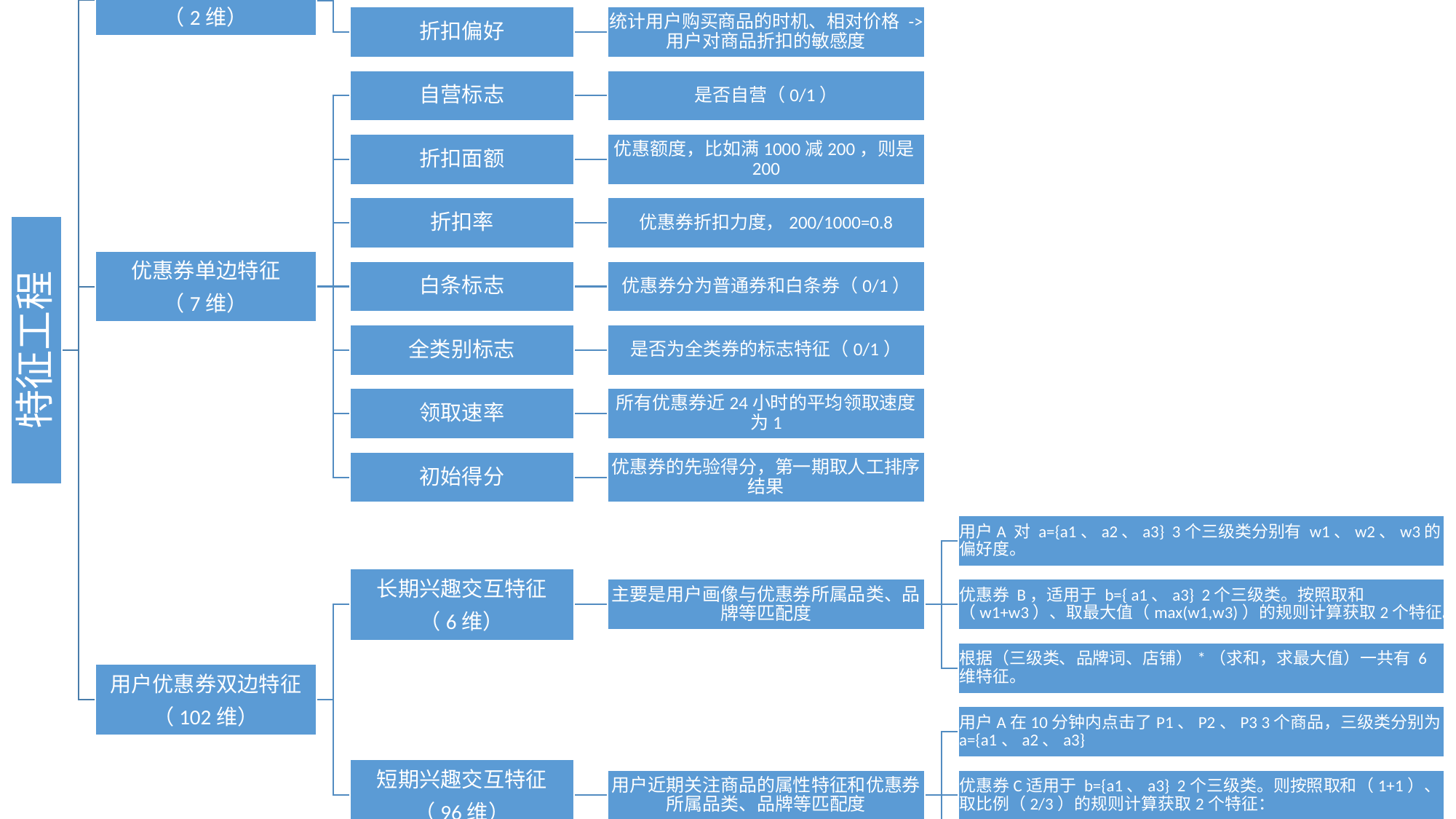

特征工程
用户单边特征
（2维）
自营偏好
用户历史浏览、关注、购买商品的自营比例
折扣偏好
统计用户购买商品的时机、相对价格 -> 用户对商品折扣的敏感度
优惠券单边特征
（7维）
自营标志
是否自营（0/1）
折扣面额
优惠额度，比如满1000减200，则是200
折扣率
优惠券折扣力度，200/1000=0.8
白条标志
优惠券分为普通券和白条券（0/1）
全类别标志
是否为全类券的标志特征（0/1）
领取速率
所有优惠券近24小时的平均领取速度为1
初始得分
优惠券的先验得分，第一期取人工排序结果
用户优惠券双边特征
（102维）
长期兴趣交互特征
（6维）
主要是用户画像与优惠券所属品类、品牌等匹配度
用户A 对 a={a1、a2、a3}  3个三级类分别有 w1、w2、w3的偏好度。
优惠券 B，适用于 b={ a1、a3}  2个三级类。按照取和（w1+w3）、取最大值（max(w1,w3)）的规则计算获取2个特征。
根据（三级类、品牌词、店铺）*（求和，求最大值）一共有 6维特征。
短期兴趣交互特征
（96维）
用户近期关注商品的属性特征和优惠券所属品类、品牌等匹配度
用户A在10分钟内点击了P1、P2、P3 3个商品，三级类分别为 a={a1、a2、a3}
优惠券C适用于 b={a1、a3}  2个三级类。则按照取和（1+1）、取比例（2/3）的规则计算获取2个特征：
获取（三级类、品牌词、店铺）*（10分钟、1小时、1天、7天）*（浏览、关注、加车、购买）*（次数、占比）共96维特征。